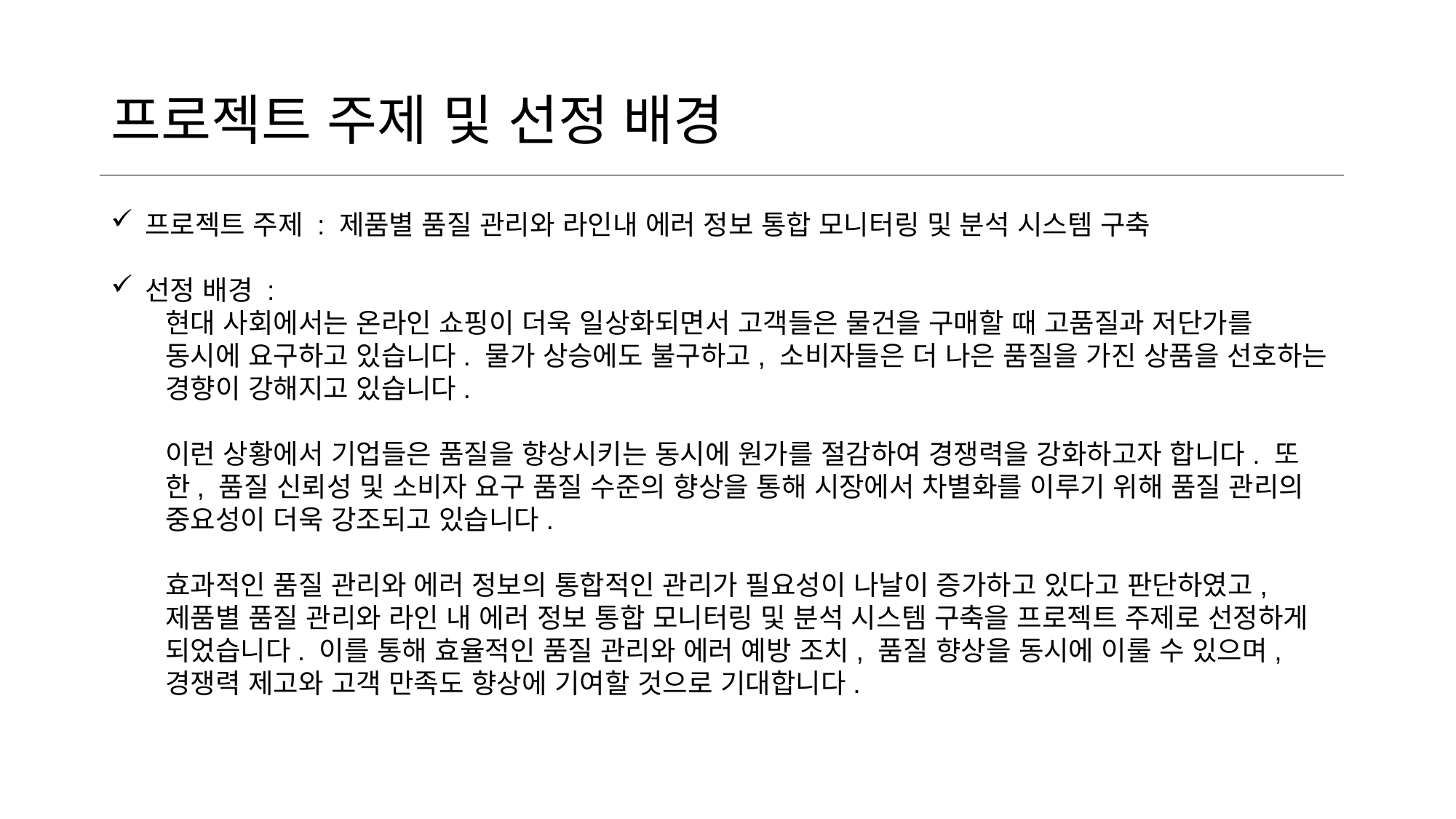

# 프로젝트 주제 및 선정 배경
프로젝트 주제 : 제품별 품질 관리와 라인내 에러 정보 통합 모니터링 및 분석 시스템 구축

선정 배경 :
현대 사회에서는 온라인 쇼핑이 더욱 일상화되면서 고객들은 물건을 구매할 때 고품질과 저단가를 동시에 요구하고 있습니다. 물가 상승에도 불구하고, 소비자들은 더 나은 품질을 가진 상품을 선호하는 경향이 강해지고 있습니다.

이런 상황에서 기업들은 품질을 향상시키는 동시에 원가를 절감하여 경쟁력을 강화하고자 합니다. 또한, 품질 신뢰성 및 소비자 요구 품질 수준의 향상을 통해 시장에서 차별화를 이루기 위해 품질 관리의 중요성이 더욱 강조되고 있습니다.

효과적인 품질 관리와 에러 정보의 통합적인 관리가 필요성이 나날이 증가하고 있다고 판단하였고, 제품별 품질 관리와 라인 내 에러 정보 통합 모니터링 및 분석 시스템 구축을 프로젝트 주제로 선정하게 되었습니다. 이를 통해 효율적인 품질 관리와 에러 예방 조치, 품질 향상을 동시에 이룰 수 있으며, 경쟁력 제고와 고객 만족도 향상에 기여할 것으로 기대합니다.